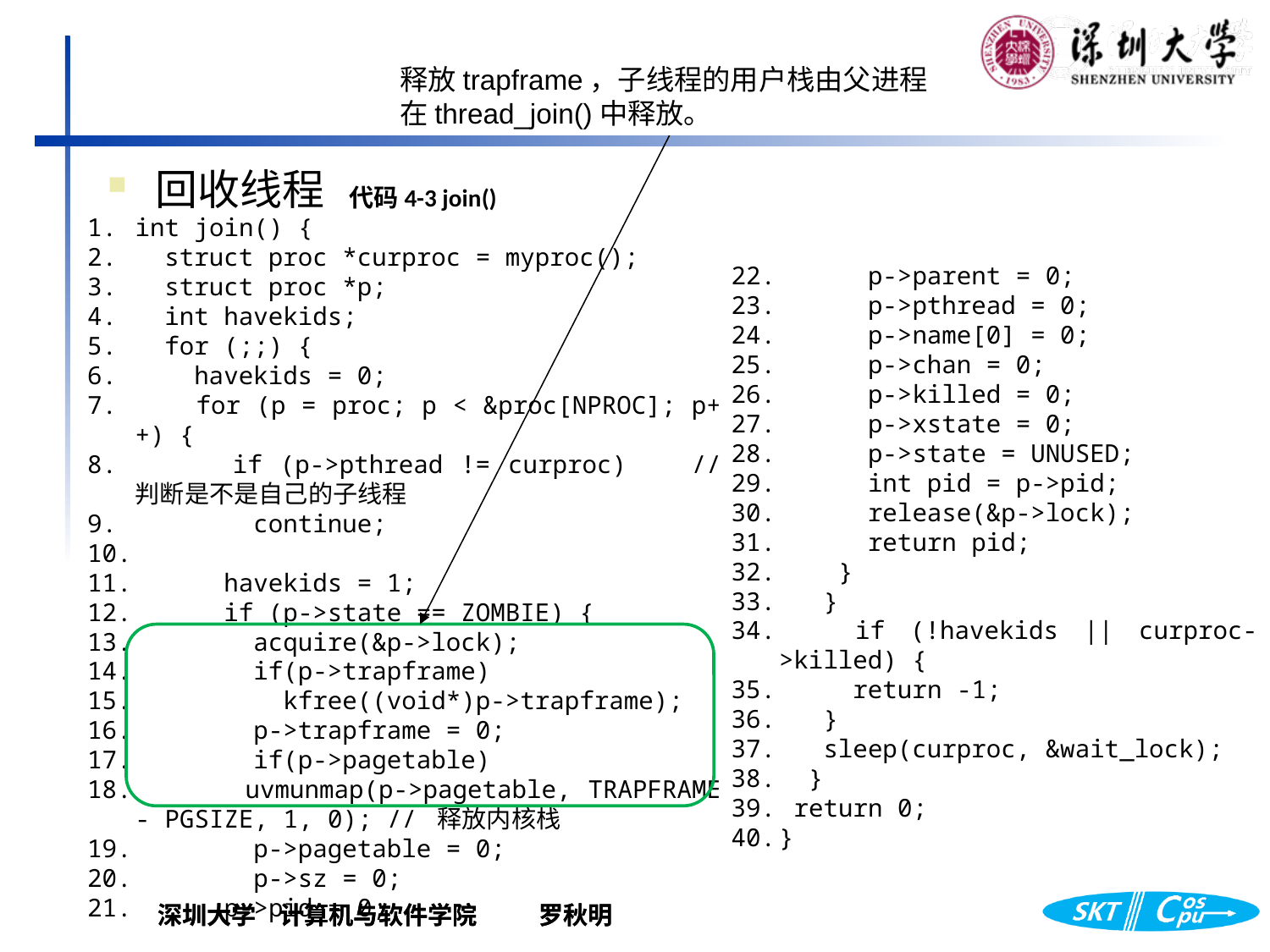

释放trapframe，子线程的用户栈由父进程在thread_join()中释放。

回收线程
代码4-3 join()
int join() {
  struct proc *curproc = myproc();
  struct proc *p;
  int havekids;
  for (;;) {
    havekids = 0;
    for (p = proc; p < &proc[NPROC]; p++) {
      if (p->pthread != curproc)    // 判断是不是自己的子线程
        continue;

      havekids = 1;
      if (p->state == ZOMBIE) {
        acquire(&p->lock);
        if(p->trapframe)
          kfree((void*)p->trapframe);
        p->trapframe = 0;
        if(p->pagetable)
       uvmunmap(p->pagetable, TRAPFRAME - PGSIZE, 1, 0); // 释放内核栈
        p->pagetable = 0;
        p->sz = 0;
      p->pid = 0;
      p->parent = 0;
      p->pthread = 0;
      p->name[0] = 0;
      p->chan = 0;
      p->killed = 0;
      p->xstate = 0;
      p->state = UNUSED;
      int pid = p->pid;
      release(&p->lock);
      return pid;
    }
   }
   if (!havekids || curproc->killed) {
     return -1;
   }
   sleep(curproc, &wait_lock);
  }
 return 0;
}